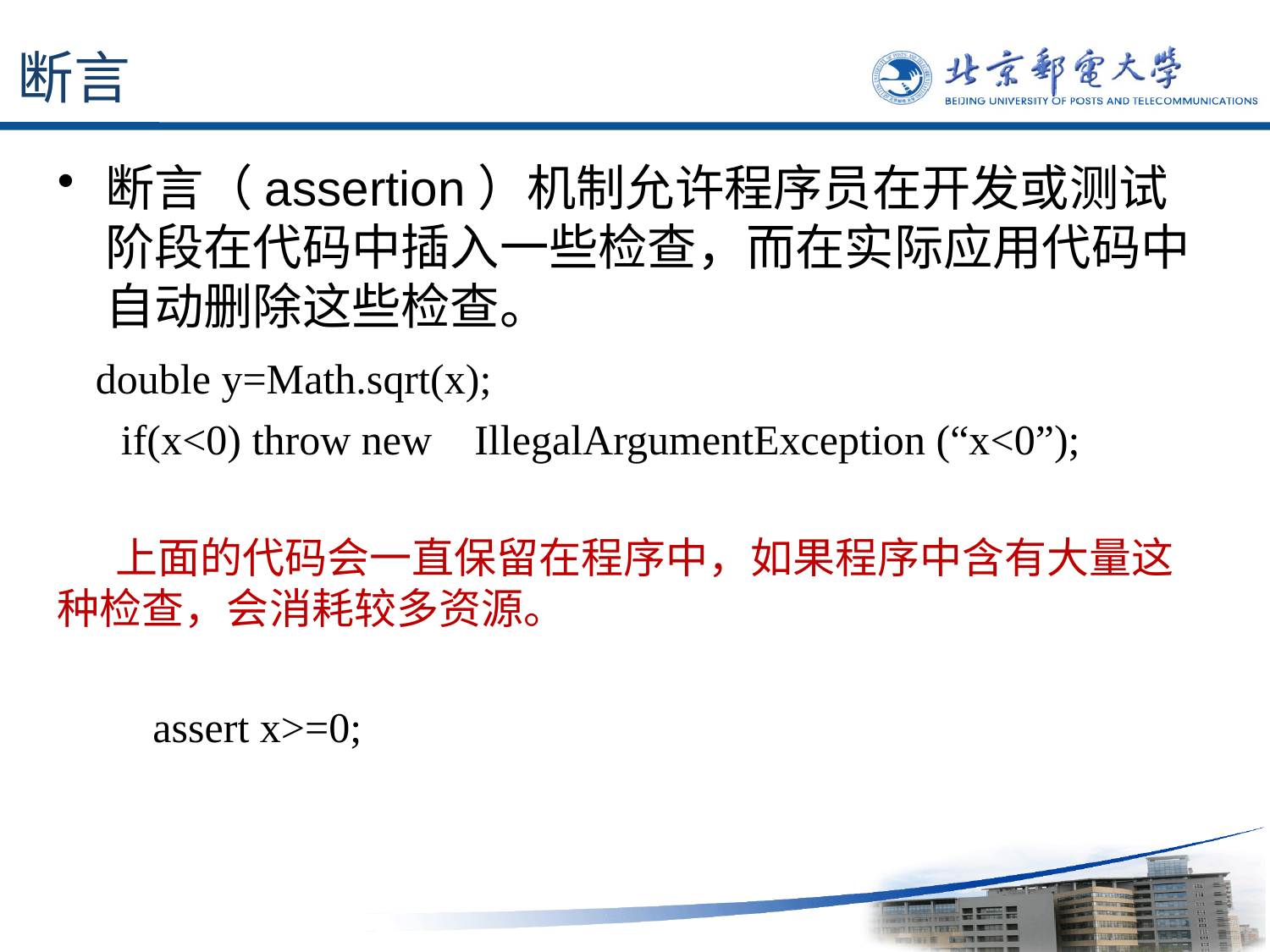

# 断言
断言（assertion）机制允许程序员在开发或测试阶段在代码中插入一些检查，而在实际应用代码中自动删除这些检查。
   double y=Math.sqrt(x);
      if(x<0) throw new    IllegalArgumentException (“x<0”);

     上面的代码会一直保留在程序中，如果程序中含有大量这种检查，会消耗较多资源。

         assert x>=0;